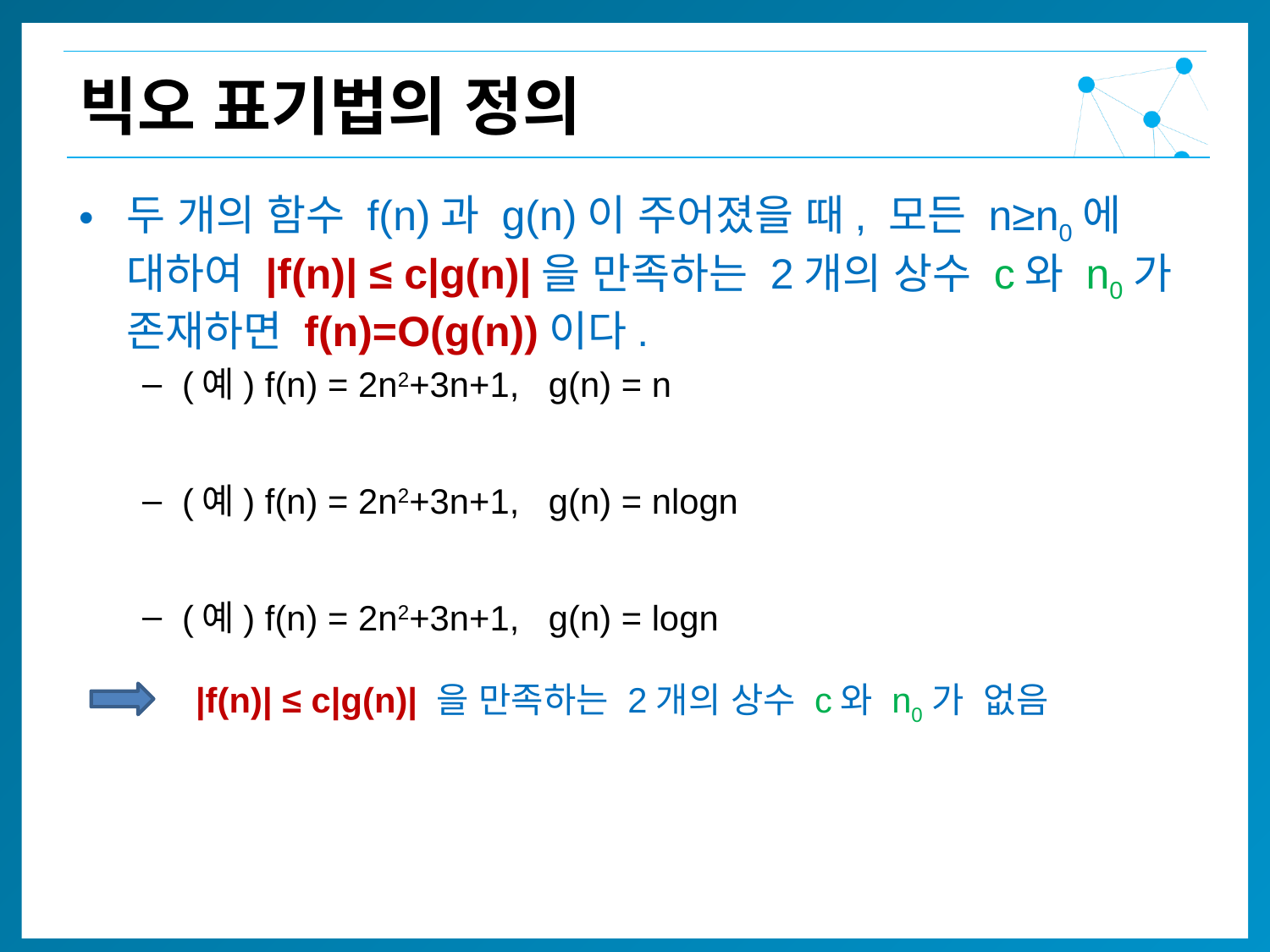

빅오 표기법의 정의
두 개의 함수 f(n)과 g(n)이 주어졌을 때, 모든 n≥n0에 대하여 |f(n)| ≤ c|g(n)|을 만족하는 2개의 상수 c와 n0가 존재하면 f(n)=O(g(n))이다.
(예) f(n) = 2n2+3n+1,   g(n) = n

(예) f(n) = 2n2+3n+1,   g(n) = nlogn

(예) f(n) = 2n2+3n+1,   g(n) = logn

|f(n)| ≤ c|g(n)| 을 만족하는 2개의 상수 c와 n0가  없음